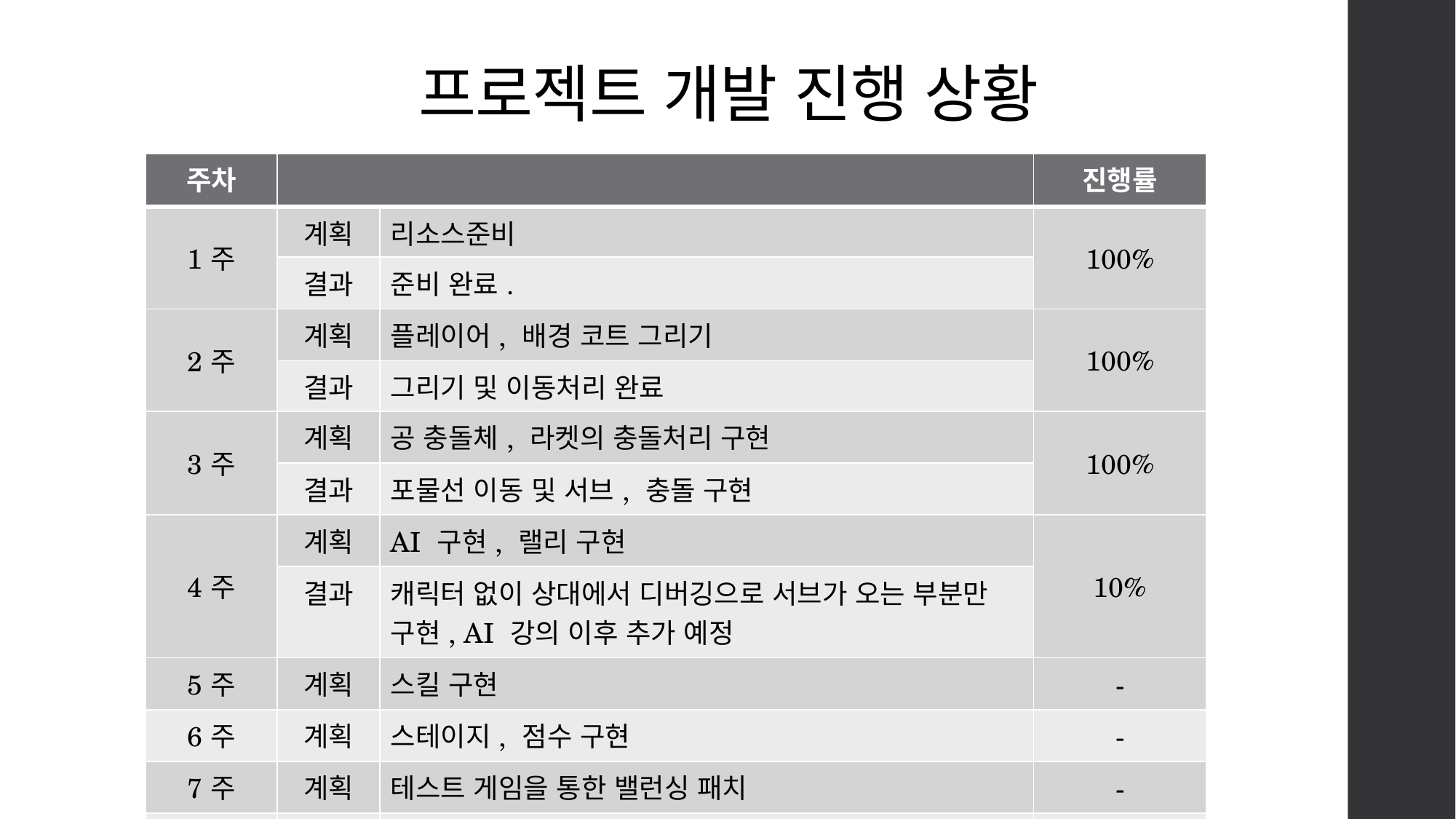

# 프로젝트 개발 진행 상황
| 주차 |  |  | 진행률 |
| --- | --- | --- | --- |
| 1주 | 계획 | 리소스준비 | 100% |
|  | 결과 | 준비 완료. |  |
| 2주 | 계획 | 플레이어, 배경 코트 그리기 | 100% |
|  | 결과 | 그리기 및 이동처리 완료 |  |
| 3주 | 계획 | 공 충돌체, 라켓의 충돌처리 구현 | 100% |
|  | 결과 | 포물선 이동 및 서브, 충돌 구현 |  |
| 4주 | 계획 | AI 구현, 랠리 구현 | 10% |
|  | 결과 | 캐릭터 없이 상대에서 디버깅으로 서브가 오는 부분만 구현, AI 강의 이후 추가 예정 |  |
| 5주 | 계획 | 스킬 구현 | - |
| 6주 | 계획 | 스테이지, 점수 구현 | - |
| 7주 | 계획 | 테스트 게임을 통한 밸런싱 패치 | - |
| 8주 | 계획 | 추가할 부분이나 부족한 부분 보안 | - |